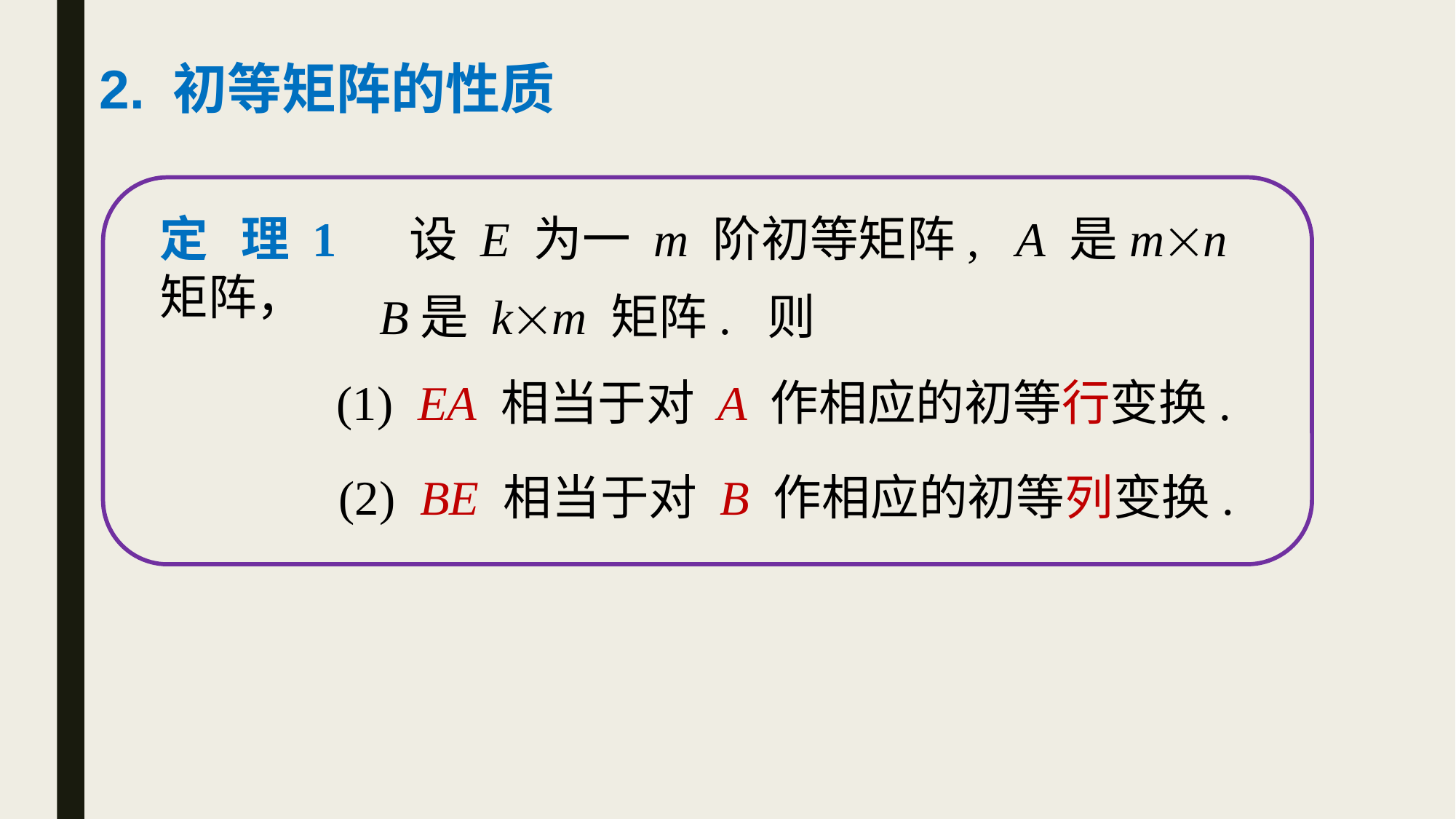

# 2. 初等矩阵的性质

定   理 1     设 E 为一 m 阶初等矩阵,   A 是m×n 矩阵，
B是 k×m 矩阵.  则
(1)  EA 相当于对 A 作相应的初等行变换.
(2)  BE 相当于对 B 作相应的初等列变换.